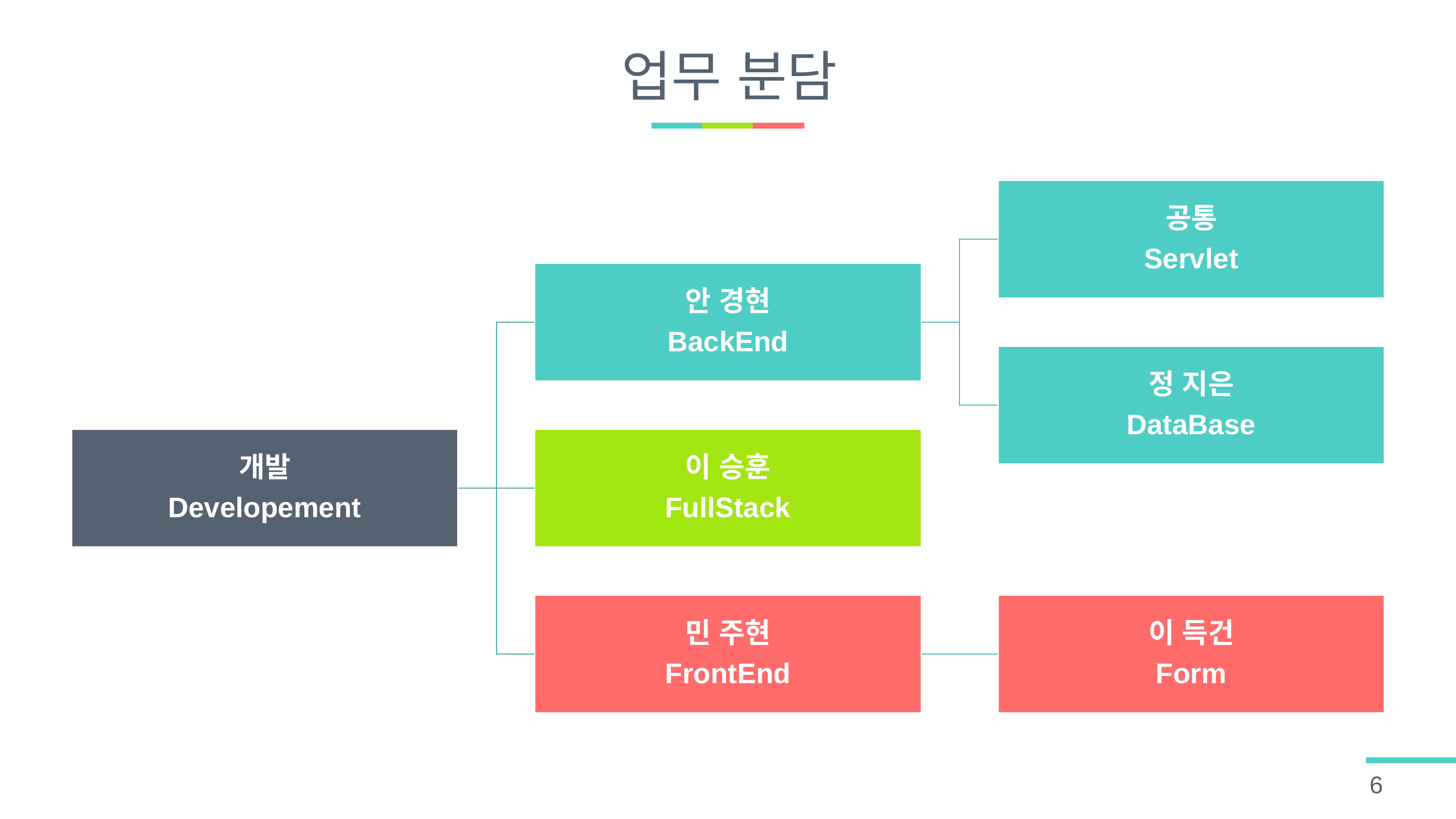

# 업무 분담
개발
Developement
안 경현
BackEnd
공통
Servlet
정 지은
DataBase
이 승훈
FullStack
민 주현
FrontEnd
이 득건
Form
6